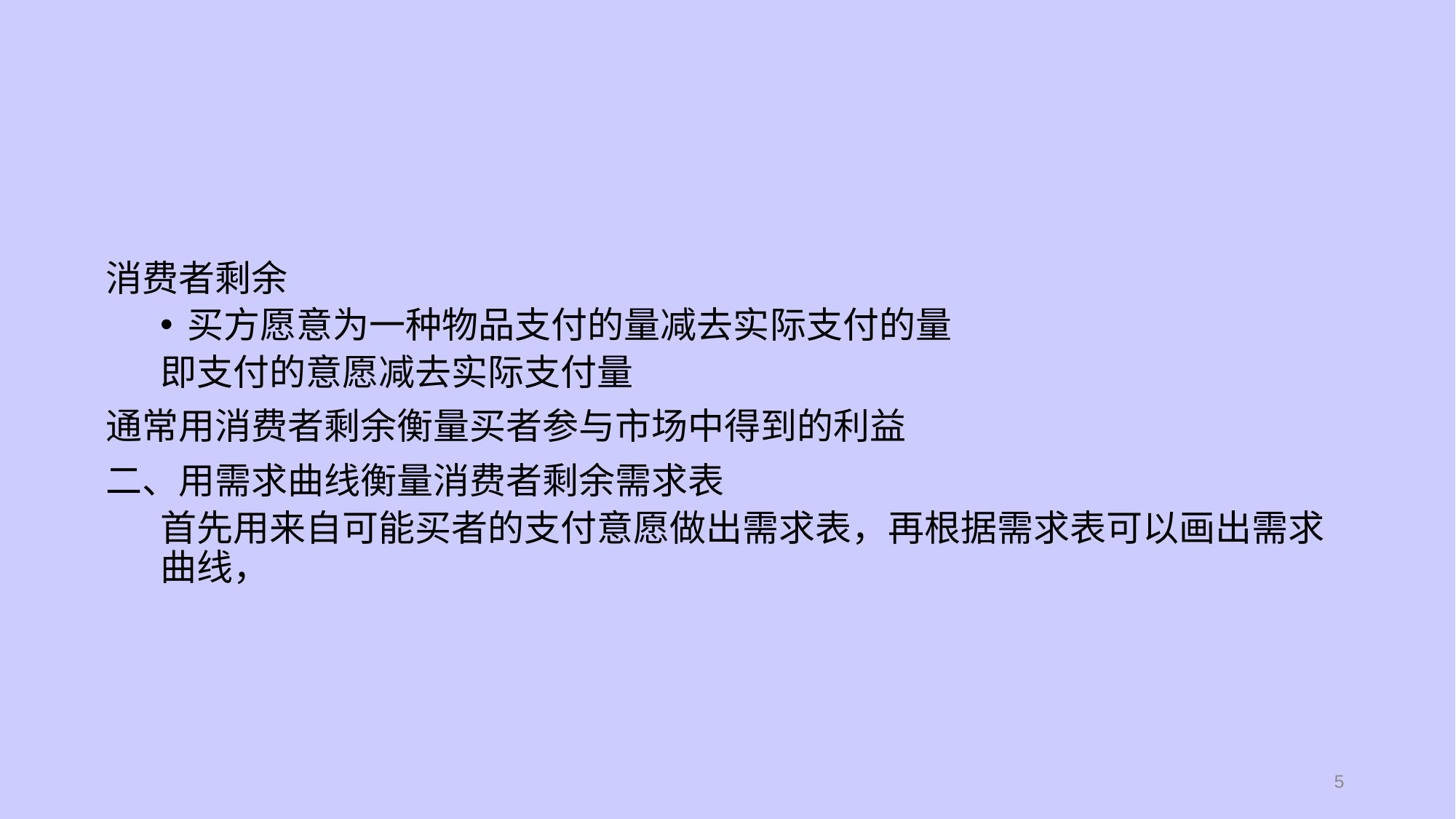

#

消费者剩余
买方愿意为一种物品支付的量减去实际支付的量
即支付的意愿减去实际支付量
通常用消费者剩余衡量买者参与市场中得到的利益
二、用需求曲线衡量消费者剩余需求表
首先用来自可能买者的支付意愿做出需求表，再根据需求表可以画出需求曲线，

5